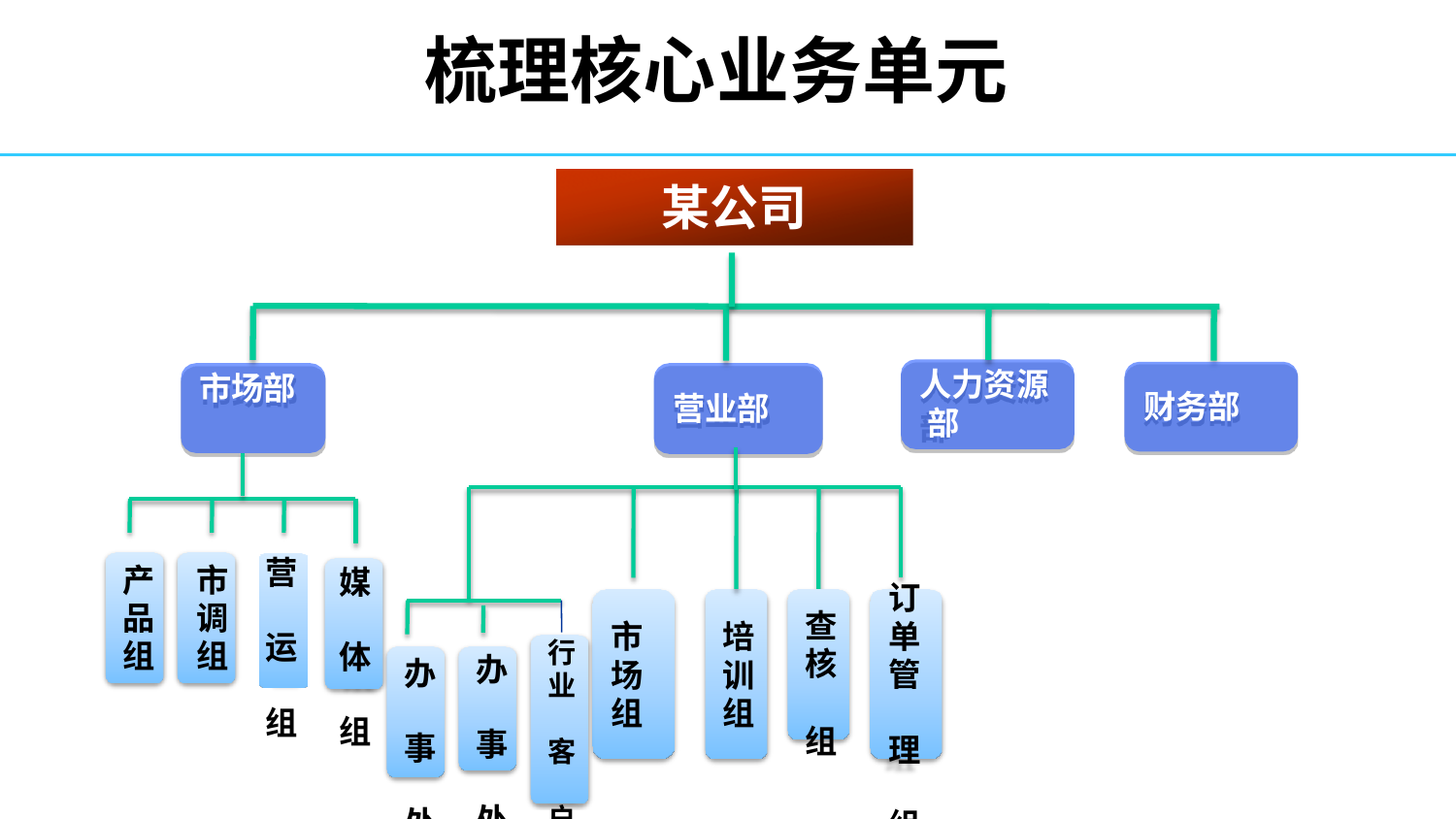

# 梳理核心业务单元

某公司

人力资源  部

市场部

财务部
营业部

营  运  组

产	市
品	调
组	组
媒  体  组

订

查

市
培
单

行
业  客  户  组

核  组

办  事  处
办  事  处
场
组
训
组
管  理  组